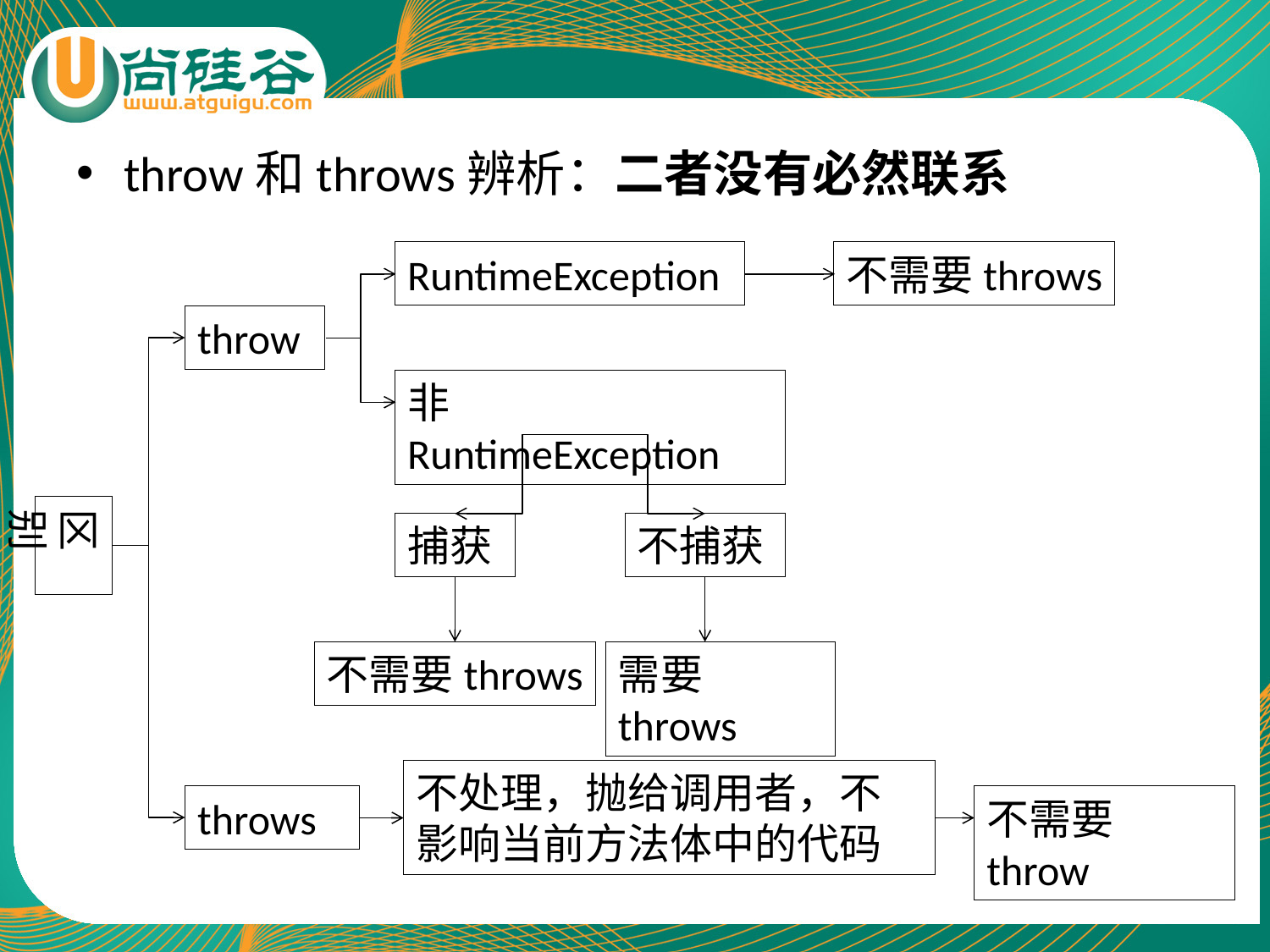

throw和throws辨析：二者没有必然联系
不需要throws
RuntimeException
throw
非RuntimeException
捕获
不捕获
不需要throws
需要throws
区别
不处理，抛给调用者，不影响当前方法体中的代码
不需要throw
throws